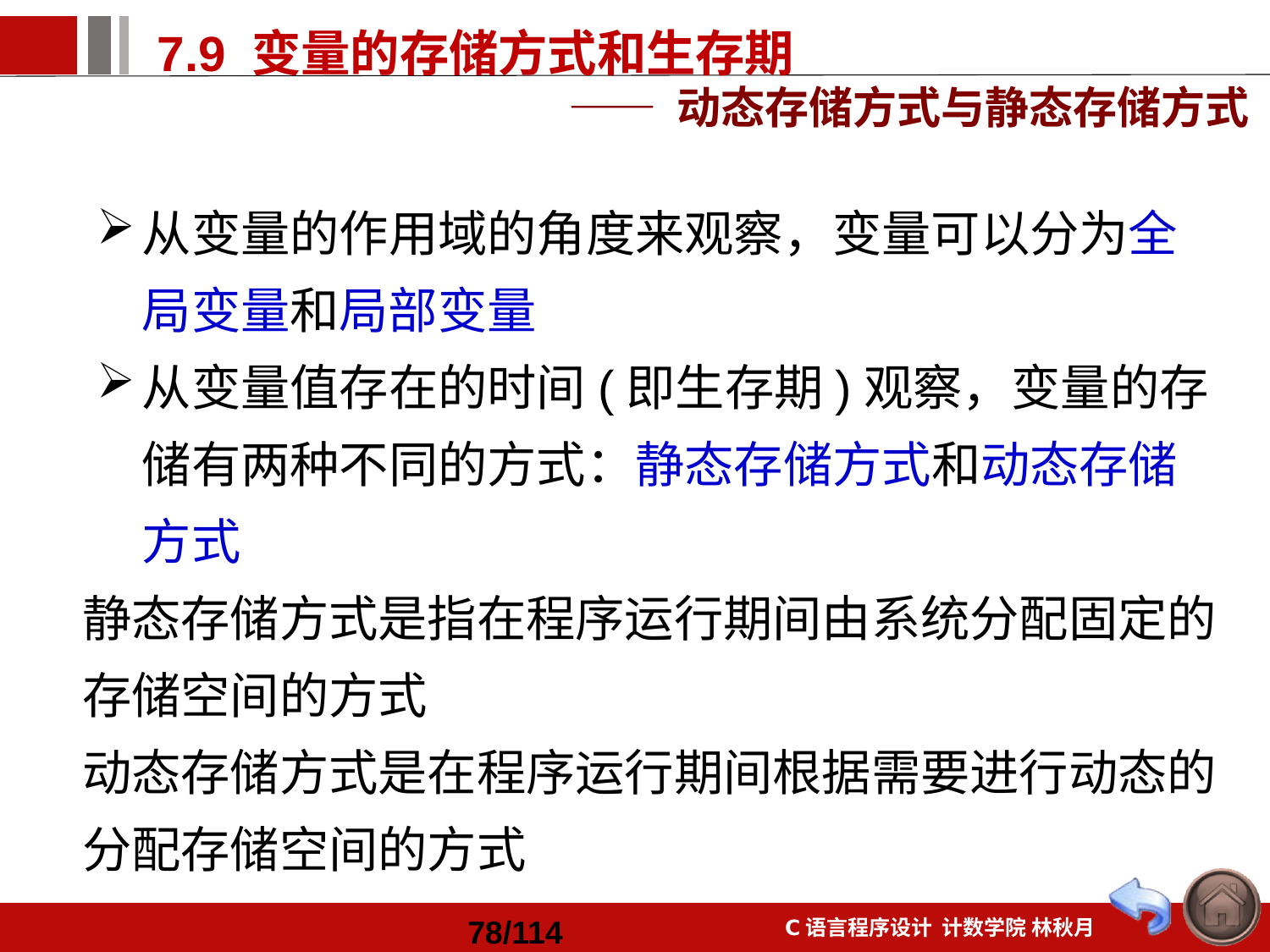

—— 动态存储方式与静态存储方式
从变量的作用域的角度来观察，变量可以分为全局变量和局部变量
从变量值存在的时间(即生存期)观察，变量的存储有两种不同的方式：静态存储方式和动态存储方式
静态存储方式是指在程序运行期间由系统分配固定的存储空间的方式
动态存储方式是在程序运行期间根据需要进行动态的分配存储空间的方式